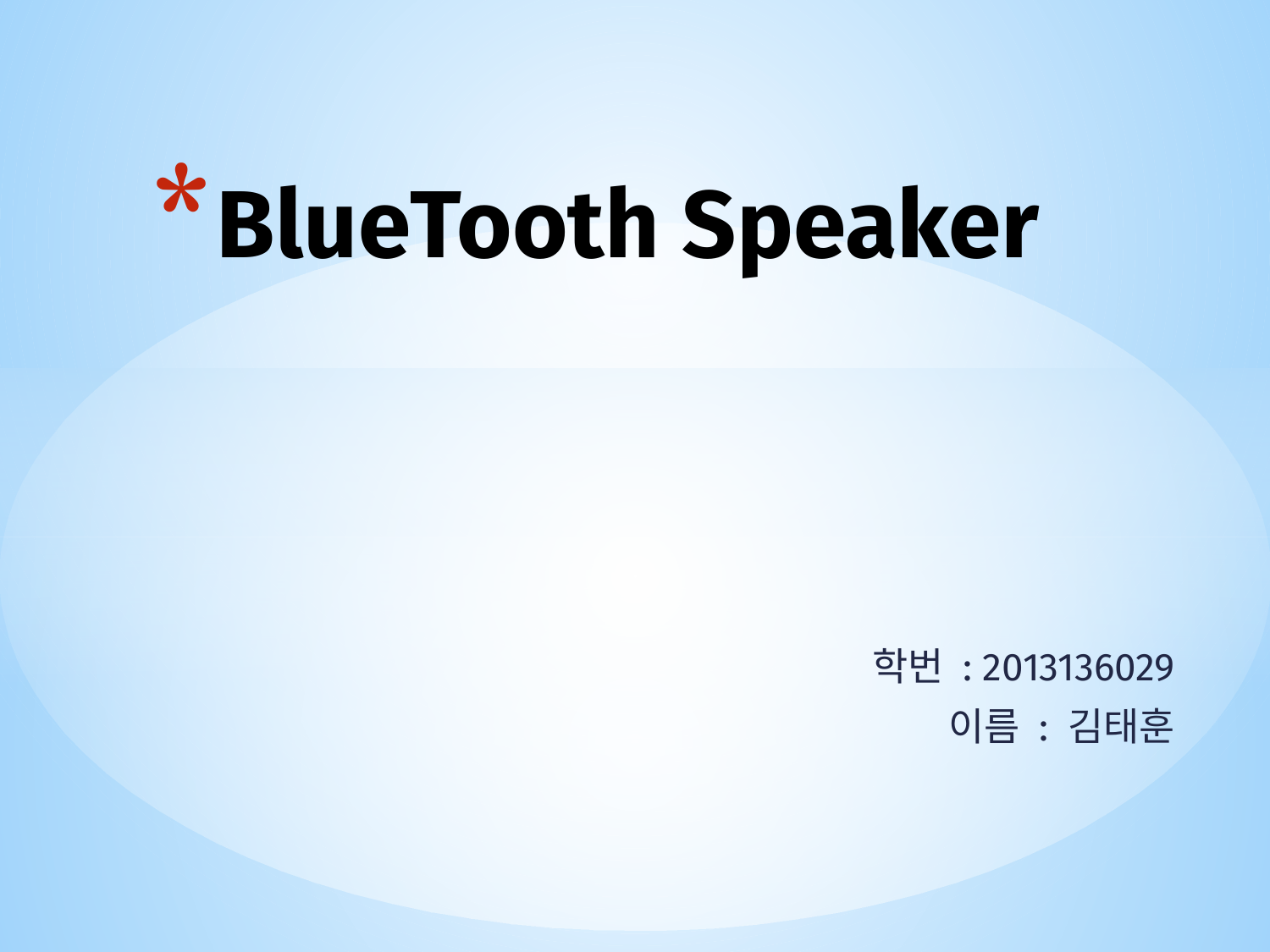

# BlueTooth Speaker
학번 : 2013136029
이름 : 김태훈